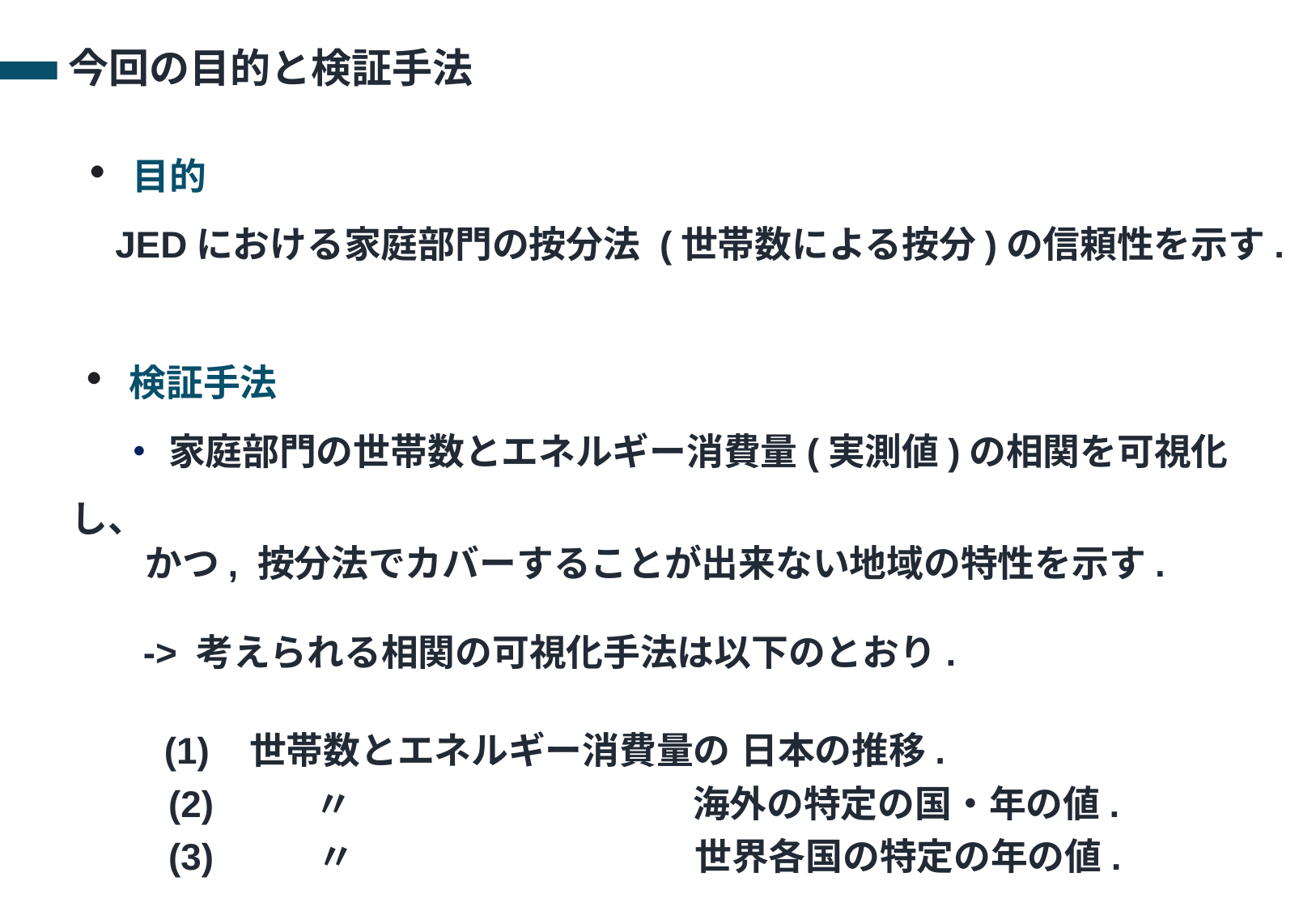

今回の目的と検証手法

・ 目的
    JEDにおける家庭部門の按分法 (世帯数による按分)の信頼性を示す.

・ 検証手法
    ・ 家庭部門の世帯数とエネルギー消費量(実測値)の相関を可視化し、
　　かつ, 按分法でカバーすることが出来ない地域の特性を示す.
       -> 考えられる相関の可視化手法は以下のとおり.

　　 (1)   世帯数とエネルギー消費量の 日本の推移.
　     (2)         〃                                 海外の特定の国・年の値.
　     (3)  　　〃                                 世界各国の特定の年の値.